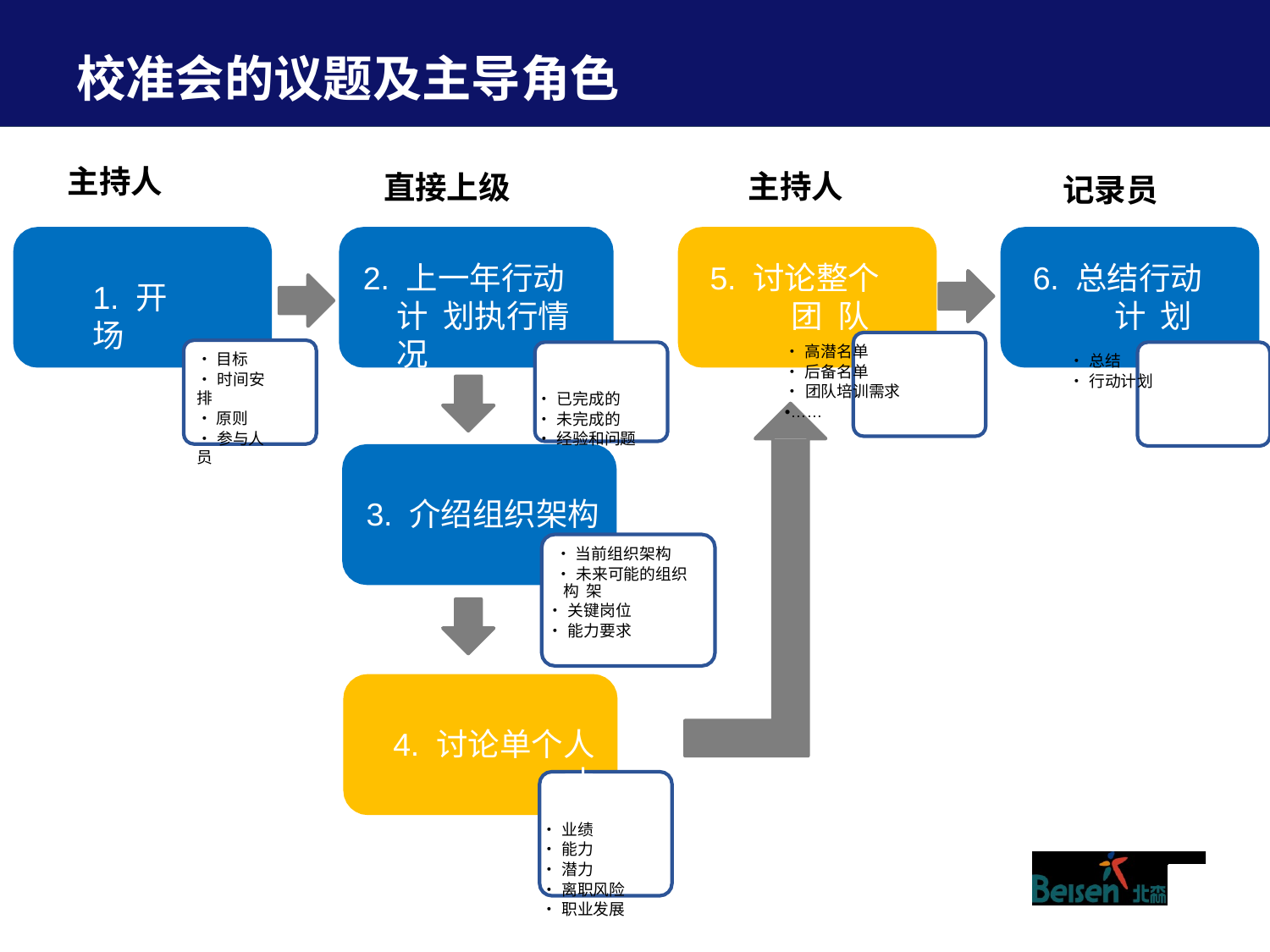

# 校准会的议题及主导角色
主持人
主持人
直接上级
记录员

2. 上一年行动计  划执行情况
•已完成的
•未完成的
•经验和问题
5. 讨论整个团  队
•高潜名单
•后备名单
•团队培训需求
•……
6. 总结行动计  划
•总结
•行动计划

1. 开场

•目标
•时间安排
•原则
•参与人员

3. 介绍组织架构
•当前组织架构
•未来可能的组织构  架
•关键岗位
•能力要求

4. 讨论单个人才
•业绩
•能力
•潜力
•离职风险
•职业发展